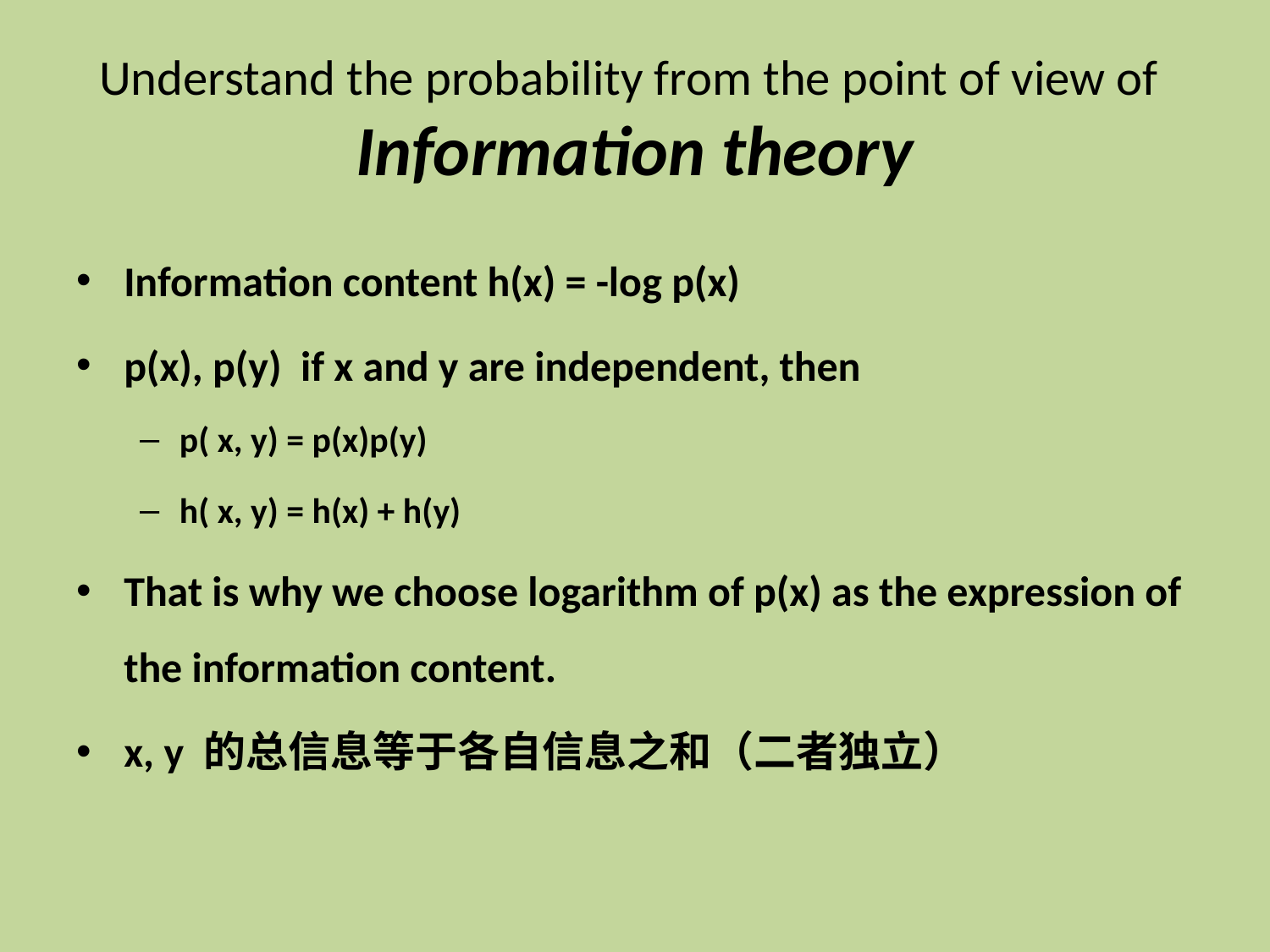

# Understand the probability from the point of view of Information theory
Information content h(x) = -log p(x)
p(x), p(y)  if x and y are independent, then
p( x, y) = p(x)p(y)
h( x, y) = h(x) + h(y)
That is why we choose logarithm of p(x) as the expression of the information content.
x, y 的总信息等于各自信息之和（二者独立）